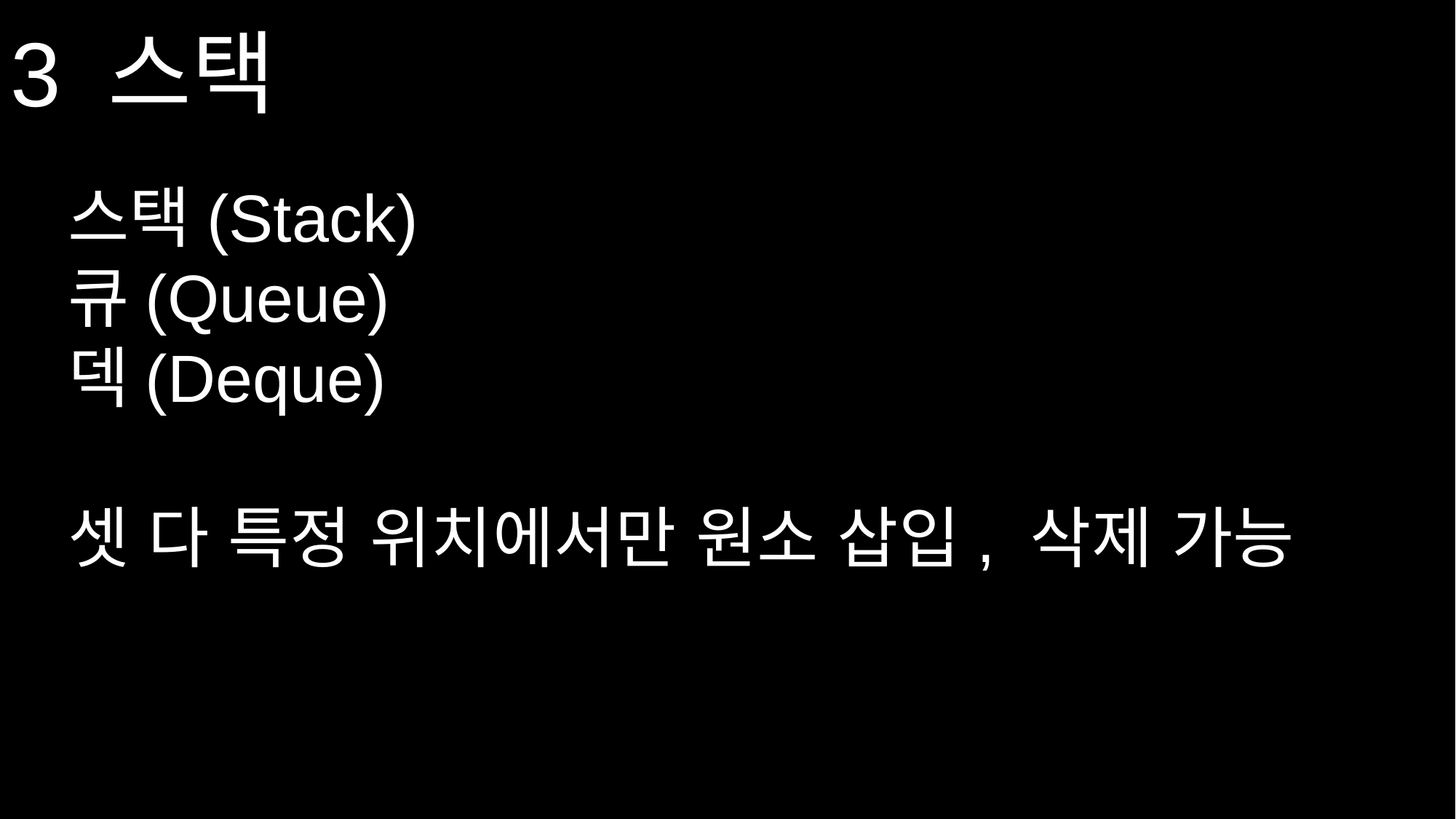

3 스택
스택(Stack)
큐(Queue)
덱(Deque)

셋 다 특정 위치에서만 원소 삽입, 삭제 가능